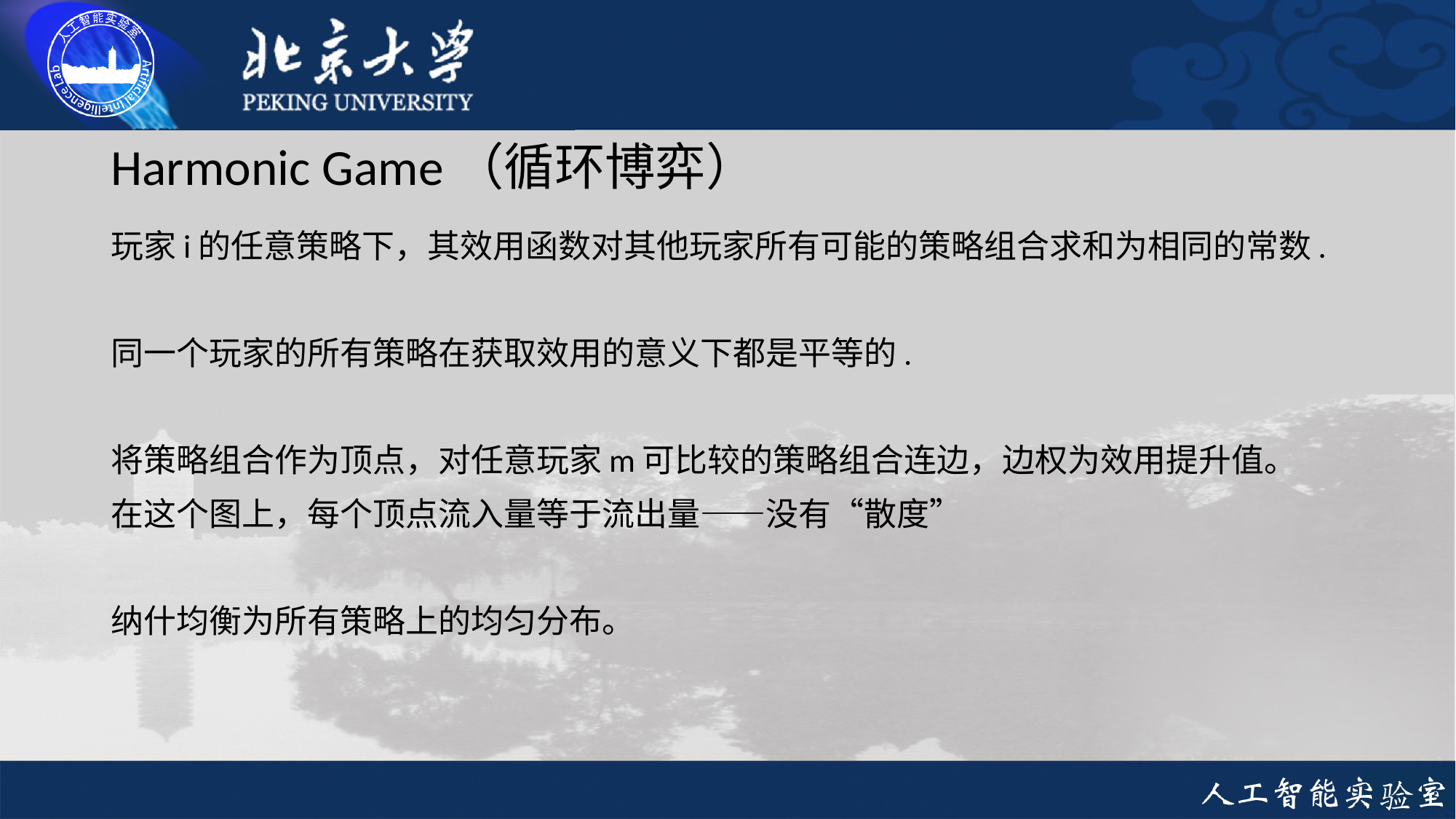

# Harmonic Game（循环博弈）
玩家i的任意策略下，其效用函数对其他玩家所有可能的策略组合求和为相同的常数.

同一个玩家的所有策略在获取效用的意义下都是平等的.

将策略组合作为顶点，对任意玩家m可比较的策略组合连边，边权为效用提升值。
在这个图上，每个顶点流入量等于流出量——没有“散度”

纳什均衡为所有策略上的均匀分布。